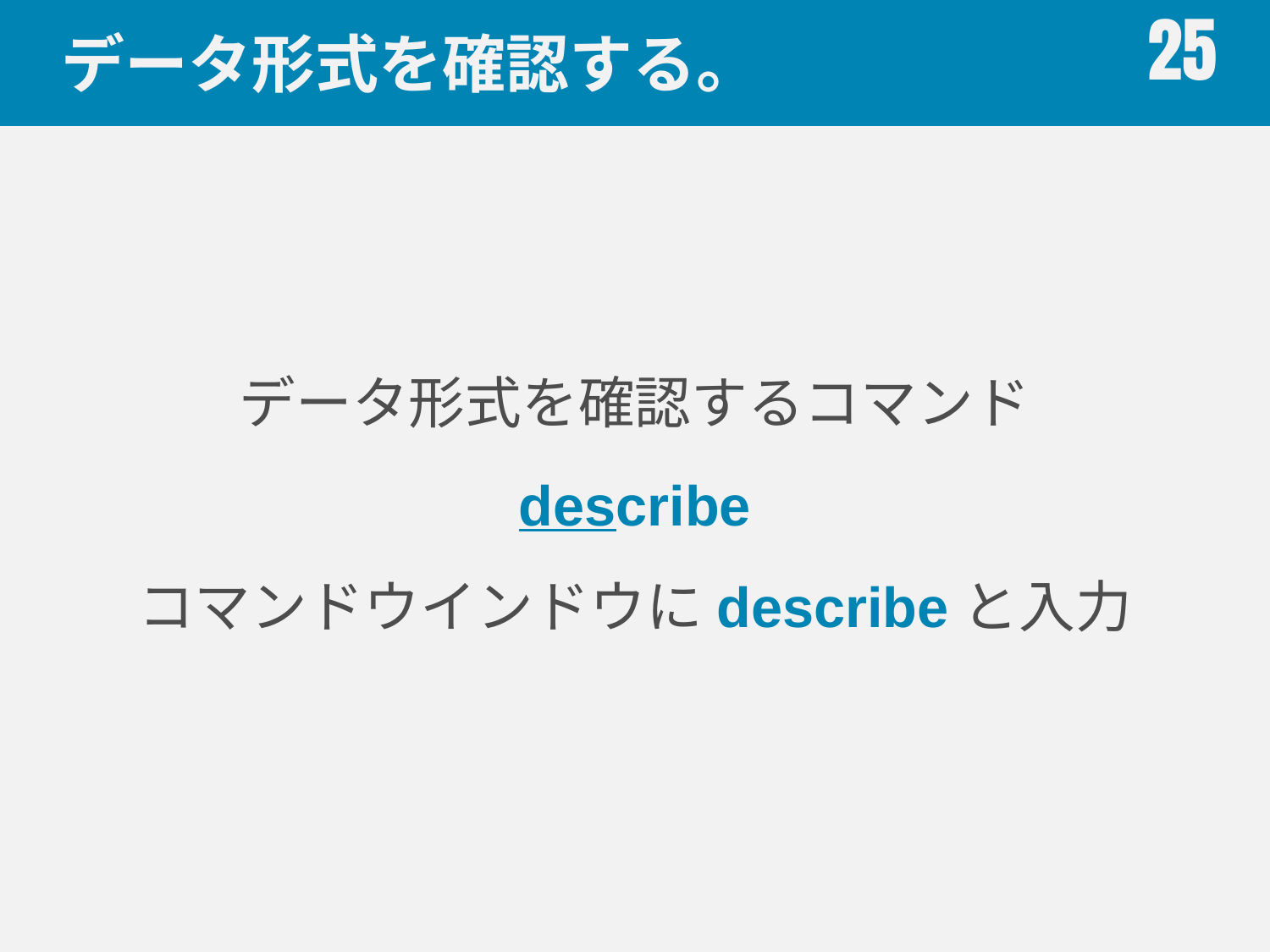

# データ形式を確認する。
 25
データ形式を確認するコマンド
describe
コマンドウインドウにdescribeと入力